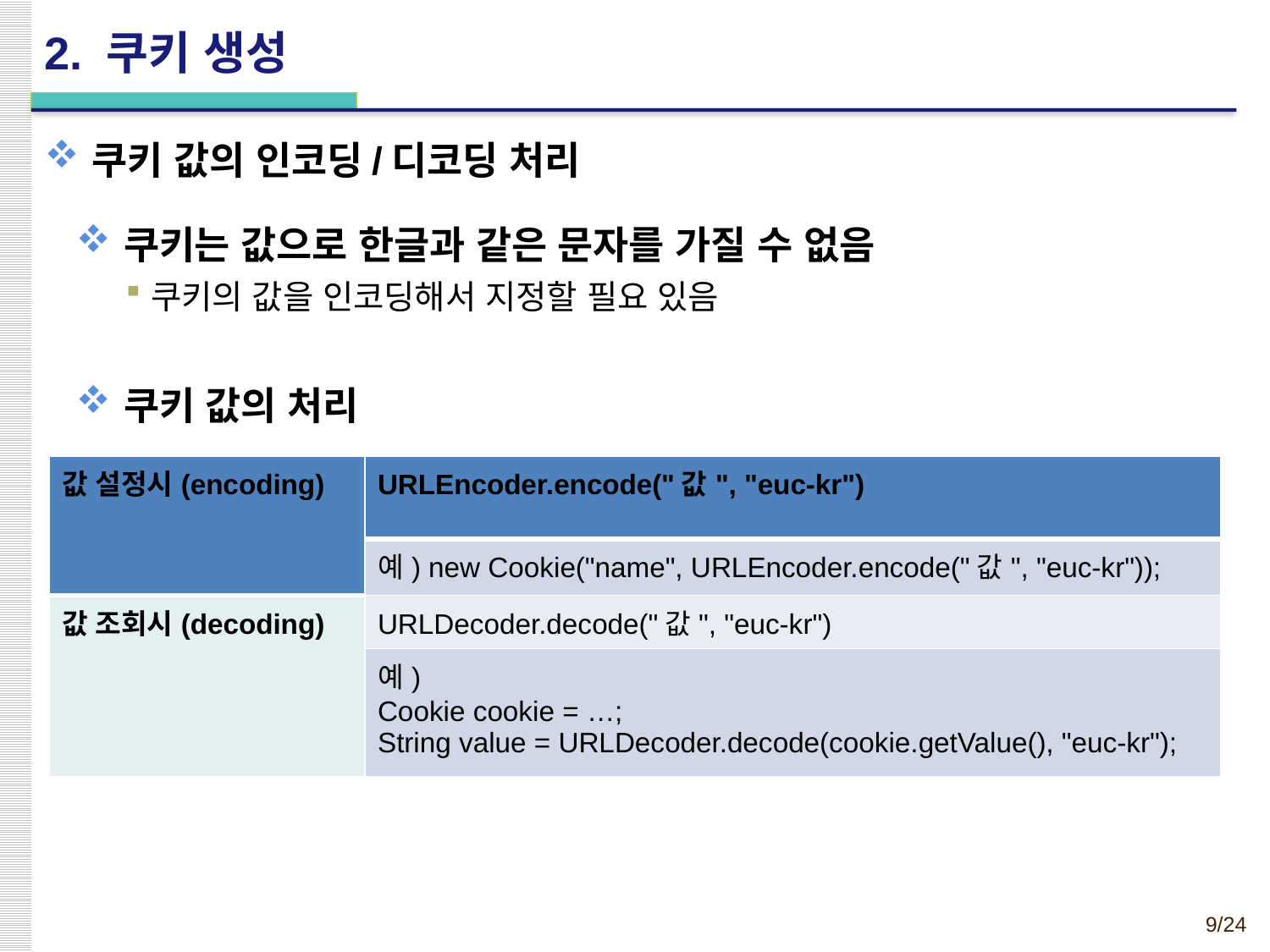

# 2. 쿠키 생성
쿠키 값의 인코딩/디코딩 처리

쿠키는 값으로 한글과 같은 문자를 가질 수 없음
쿠키의 값을 인코딩해서 지정할 필요 있음

쿠키 값의 처리

| 값 설정시(encoding) | URLEncoder.encode("값", "euc-kr") |
| --- | --- |
|  | 예) new Cookie("name", URLEncoder.encode("값", "euc-kr")); |
| 값 조회시(decoding) | URLDecoder.decode("값", "euc-kr") |
|  | 예) Cookie cookie = …; String value = URLDecoder.decode(cookie.getValue(), "euc-kr"); |